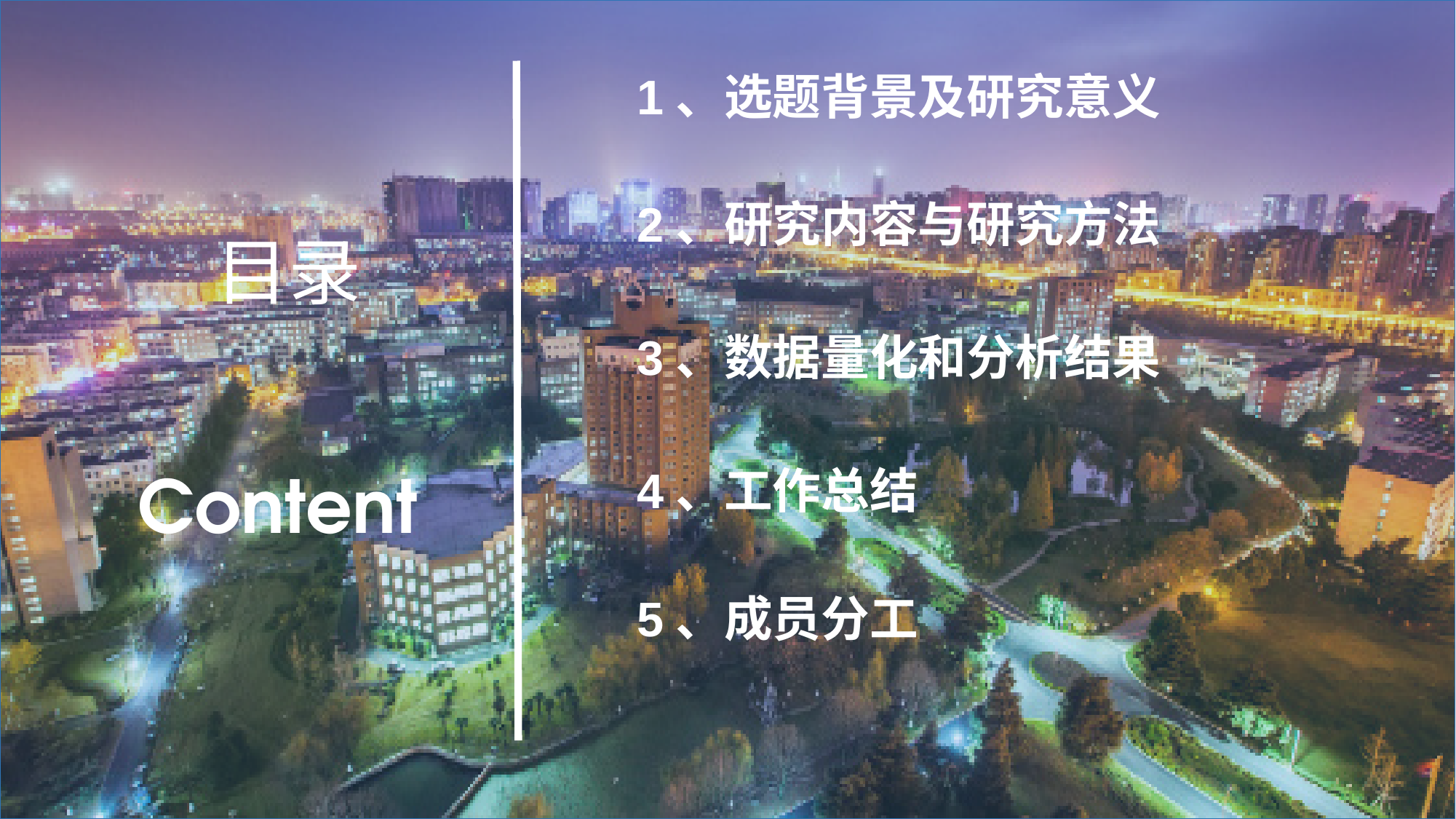

1、选题背景及研究意义
2、研究内容与研究方法
目录
Content
3、数据量化和分析结果
4、工作总结
5、成员分工